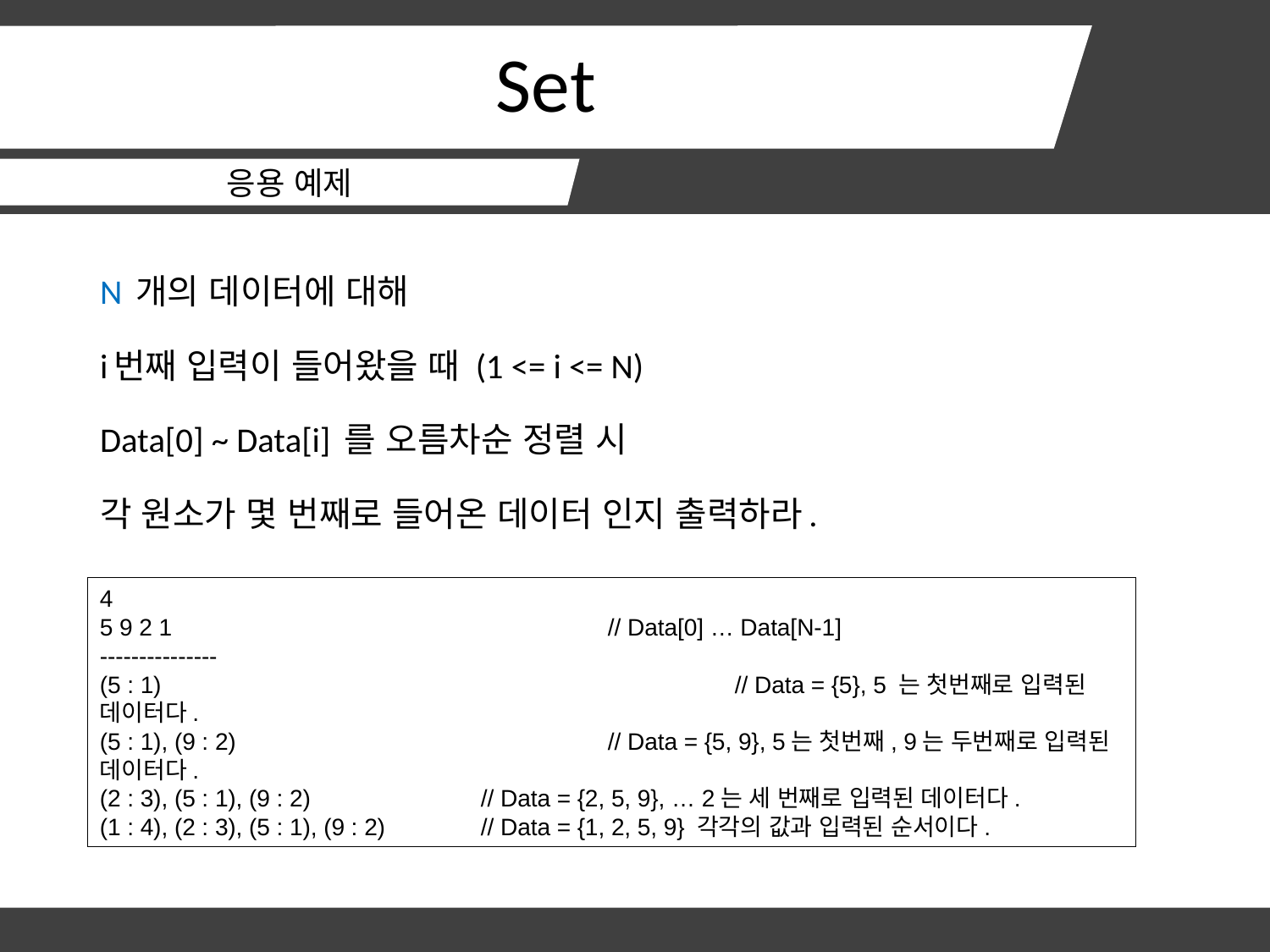

# Set
응용 예제
N 개의 데이터에 대해
i번째 입력이 들어왔을 때 (1 <= i <= N)
Data[0] ~ Data[i] 를 오름차순 정렬 시
각 원소가 몇 번째로 들어온 데이터 인지 출력하라.
4
5 9 2 1				// Data[0] … Data[N-1]
---------------
(5 : 1)					// Data = {5}, 5 는 첫번째로 입력된 데이터다.
(5 : 1), (9 : 2)			// Data = {5, 9}, 5는 첫번째, 9는 두번째로 입력된 데이터다.
(2 : 3), (5 : 1), (9 : 2)		// Data = {2, 5, 9}, … 2는 세 번째로 입력된 데이터다.
(1 : 4), (2 : 3), (5 : 1), (9 : 2)	// Data = {1, 2, 5, 9} 각각의 값과 입력된 순서이다.